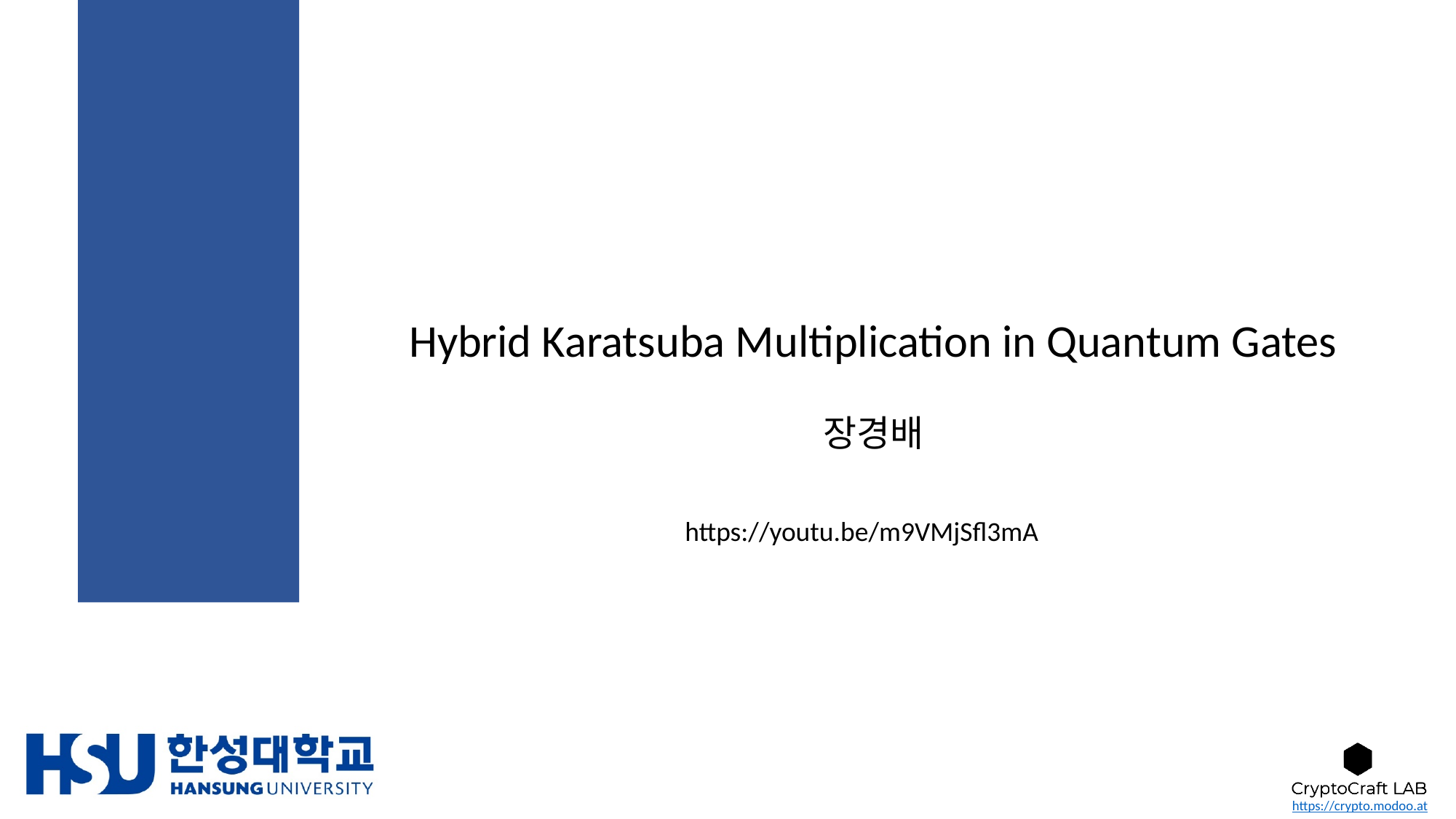

# Hybrid Karatsuba Multiplication in Quantum Gates
장경배
https://youtu.be/m9VMjSfl3mA